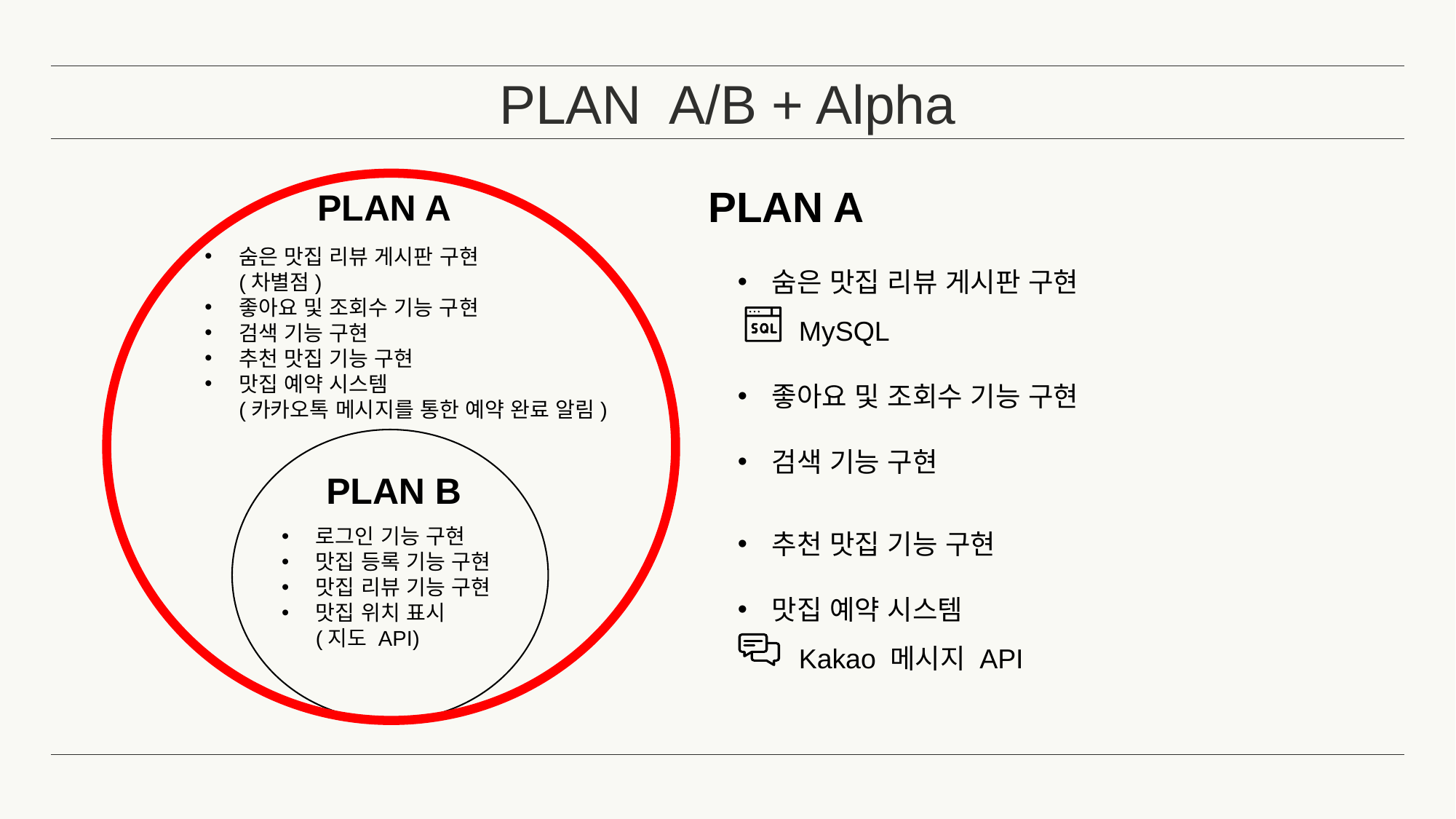

PLAN  A/B + Alpha

PLAN A
숨은 맛집 리뷰 게시판 구현
(차별점)
좋아요 및 조회수 기능 구현
검색 기능 구현
추천 맛집 기능 구현
맛집 예약 시스템
(카카오톡 메시지를 통한 예약 완료 알림)

PLAN B
로그인 기능 구현
맛집 등록 기능 구현
맛집 리뷰 기능 구현
맛집 위치 표시
(지도 API)
PLAN A
숨은 맛집 리뷰 게시판 구현
        MySQL

좋아요 및 조회수 기능 구현

검색 기능 구현

추천 맛집 기능 구현

맛집 예약 시스템
        Kakao 메시지 API